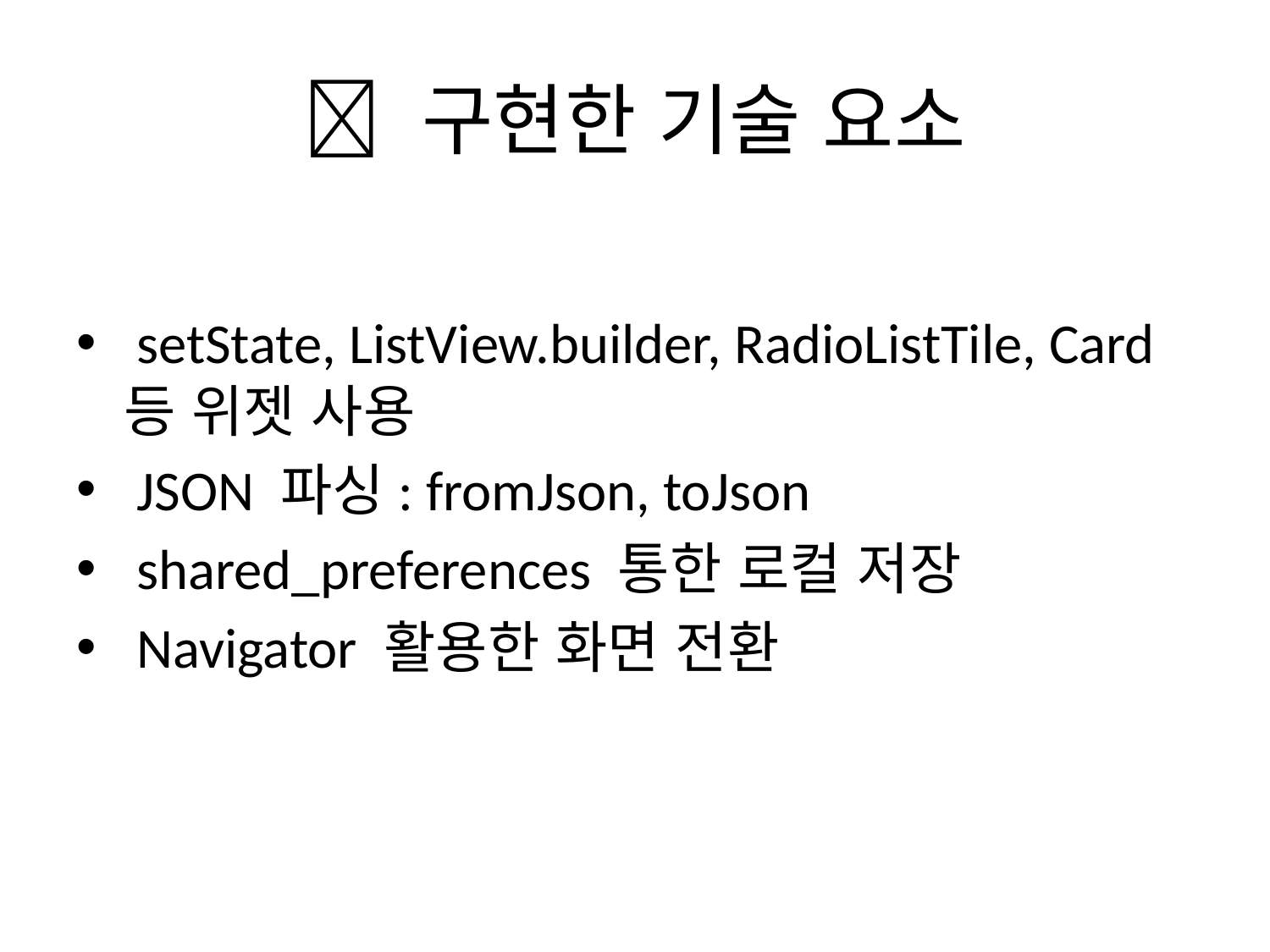

# 🧩 구현한 기술 요소

 setState, ListView.builder, RadioListTile, Card 등 위젯 사용
 JSON 파싱: fromJson, toJson
 shared_preferences 통한 로컬 저장
 Navigator 활용한 화면 전환